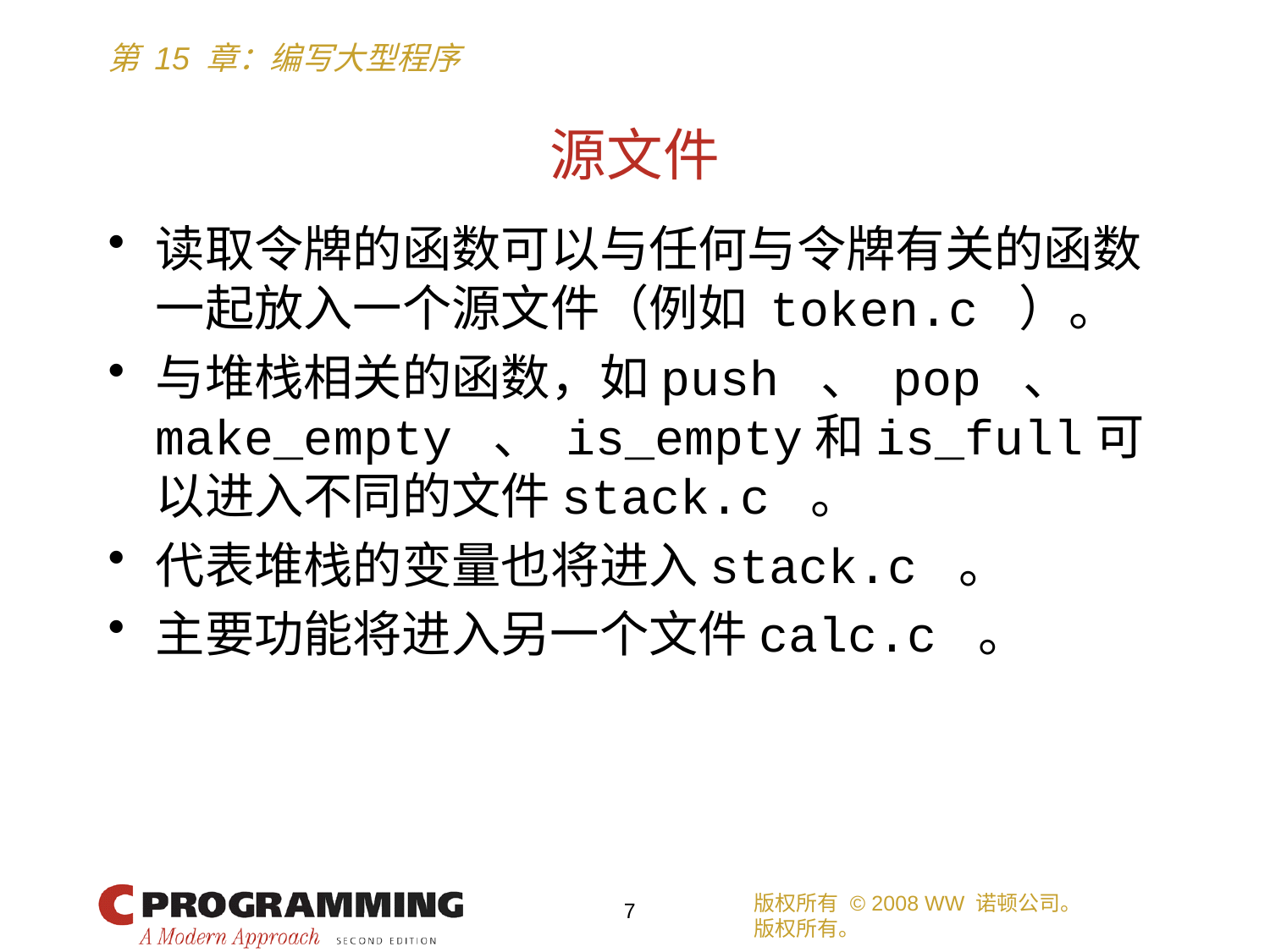

# 源文件
读取令牌的函数可以与任何与令牌有关的函数一起放入一个源文件（例如 token.c ）。
与堆栈相关的函数，如push 、 pop 、 make_empty 、 is_empty和is_full可以进入不同的文件stack.c 。
代表堆栈的变量也将进入stack.c 。
主要功能将进入另一个文件calc.c 。
版权所有 © 2008 WW 诺顿公司。
版权所有。
7